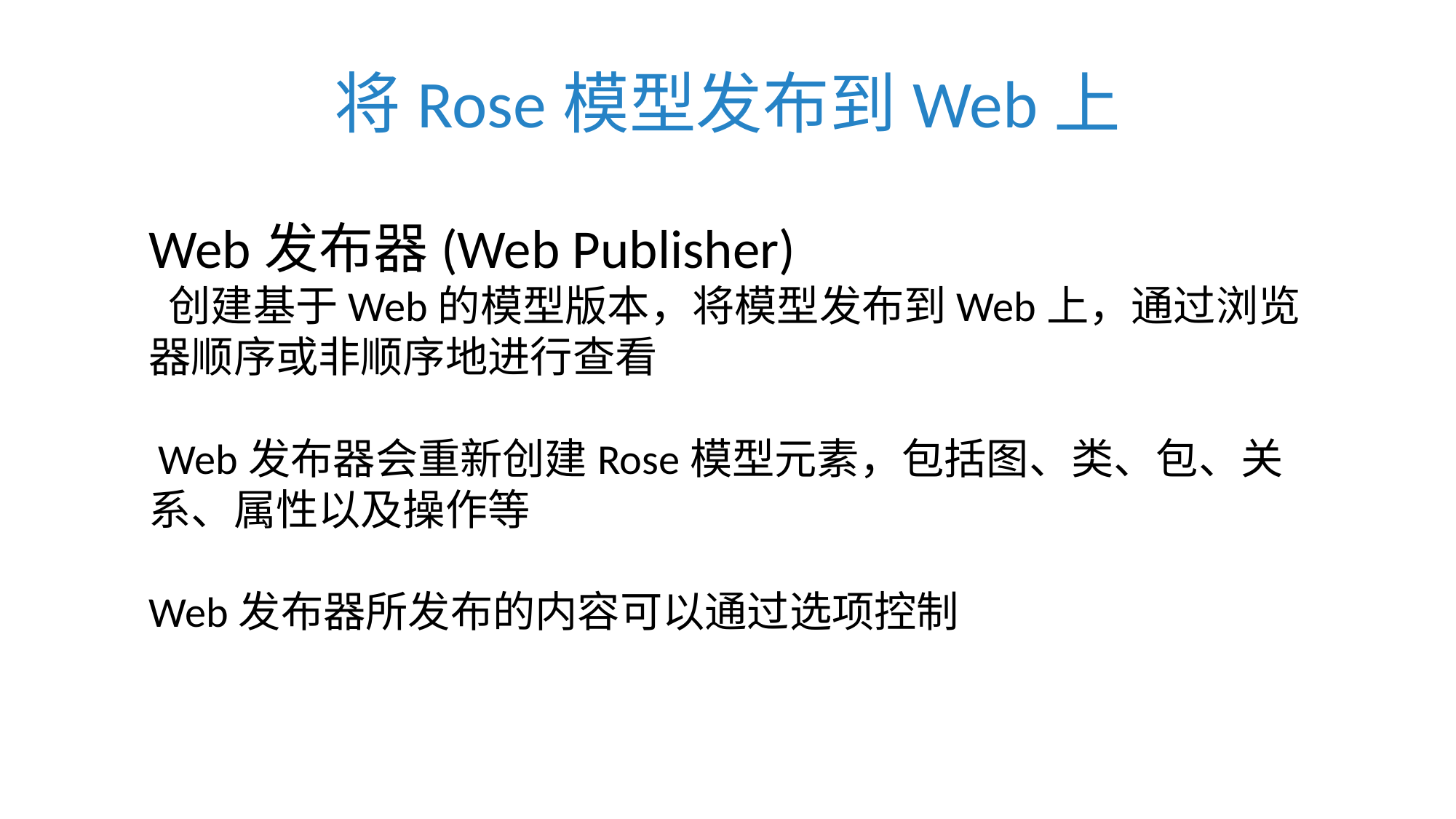

# 将Rose模型发布到Web上
Web发布器(Web Publisher)
 创建基于Web的模型版本，将模型发布到Web上，通过浏览器顺序或非顺序地进行查看

 Web发布器会重新创建Rose模型元素，包括图、类、包、关系、属性以及操作等

Web发布器所发布的内容可以通过选项控制